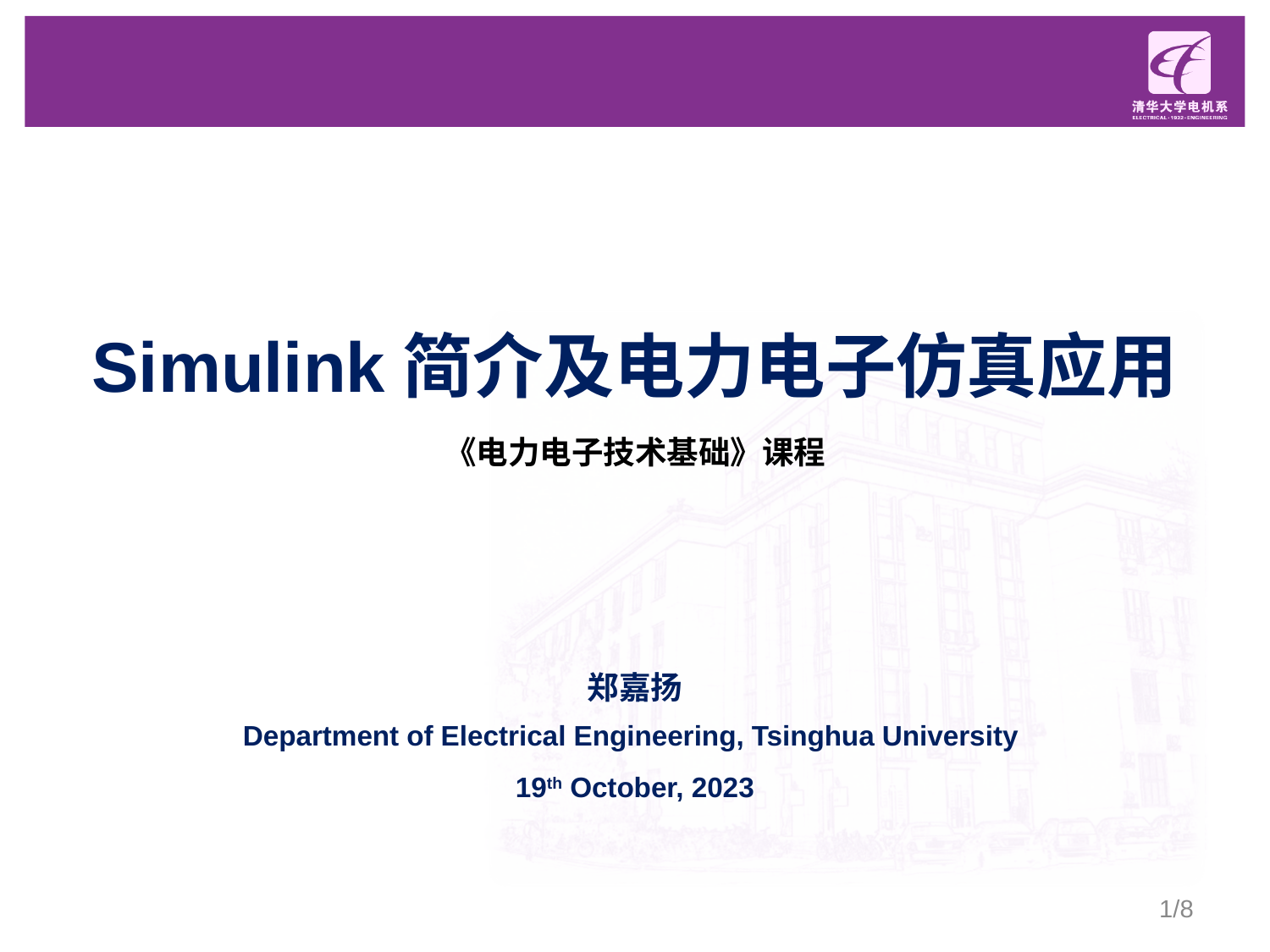

Simulink简介及电力电子仿真应用
《电力电子技术基础》课程
郑嘉扬
Department of Electrical Engineering, Tsinghua University
19th October, 2023
1/8